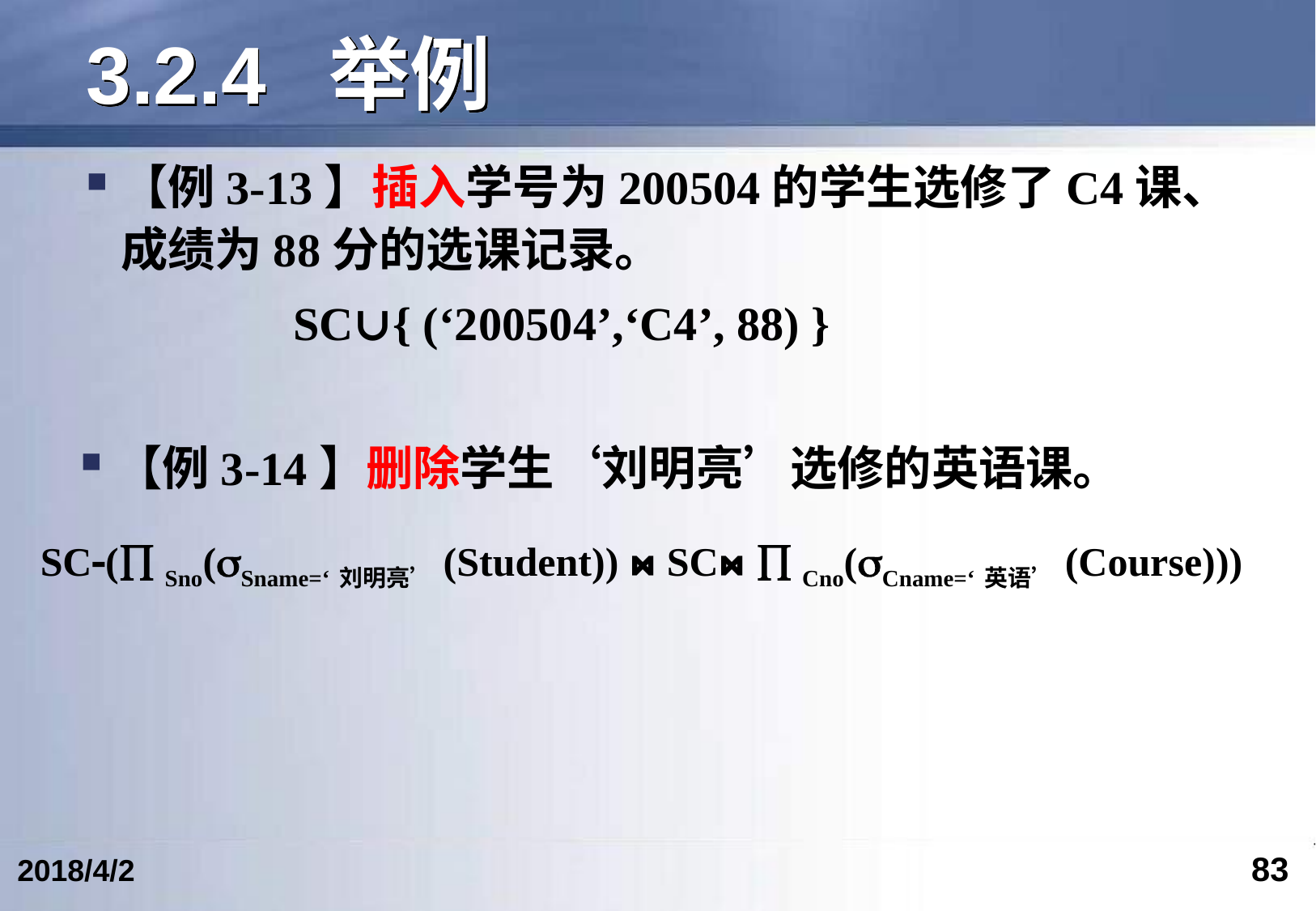

# 3.2.4	举例
【例3-13】插入学号为200504的学生选修了C4课、成绩为88分的选课记录。
SC∪{ (‘200504’,‘C4’, 88) }
【例3-14】删除学生‘刘明亮’选修的英语课。
SC−(∏ Sno(σSname=‘刘明亮’(Student)) ⋈ SC⋈ ∏ Cno(σCname=‘英语’(Course)))
83
2018/4/2